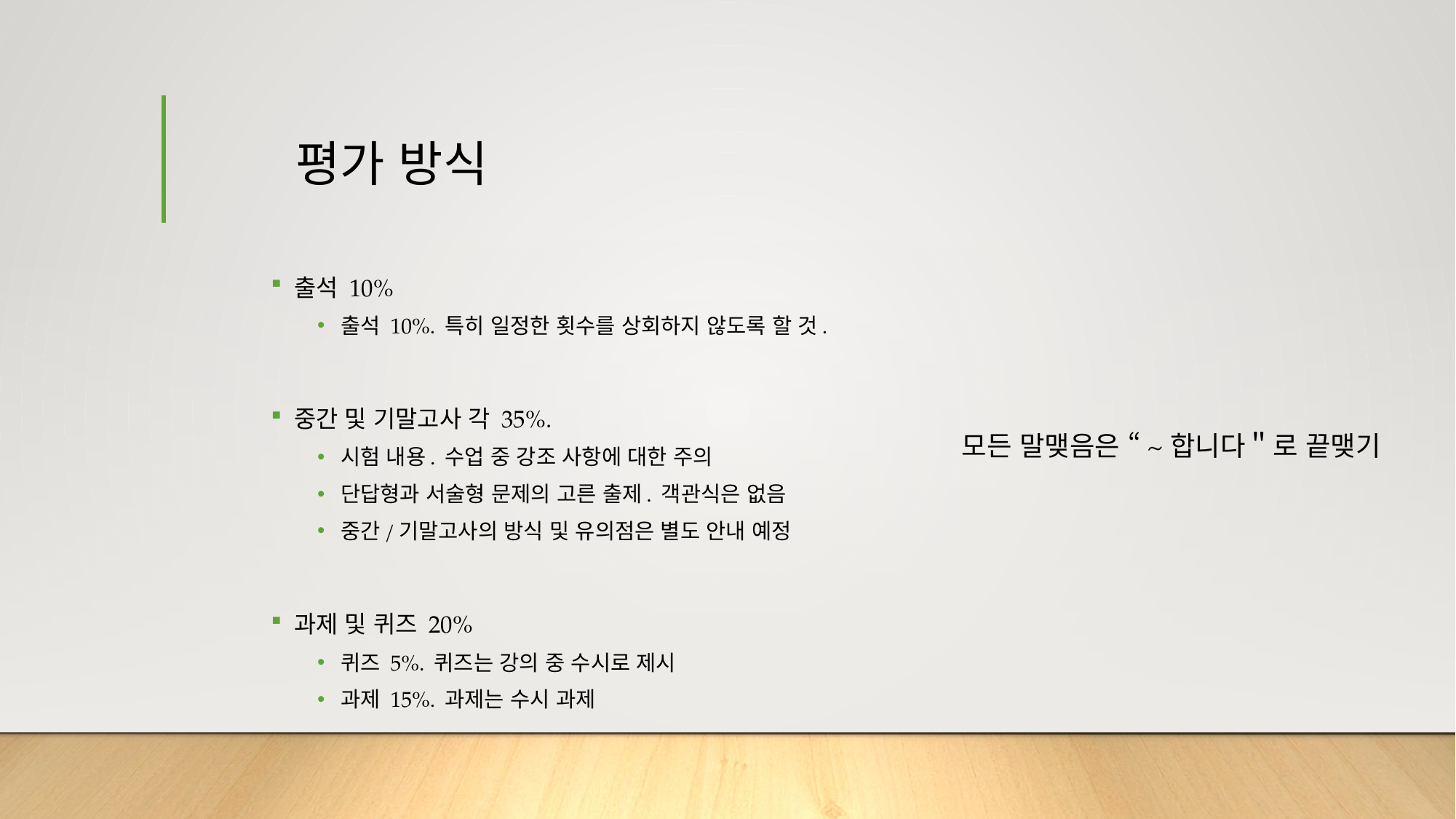

# 평가 방식
출석 10%
출석 10%. 특히 일정한 횟수를 상회하지 않도록 할 것.

중간 및 기말고사 각 35%.
시험 내용. 수업 중 강조 사항에 대한 주의
단답형과 서술형 문제의 고른 출제. 객관식은 없음
중간/기말고사의 방식 및 유의점은 별도 안내 예정

과제 및 퀴즈 20%
퀴즈 5%. 퀴즈는 강의 중 수시로 제시
과제 15%. 과제는 수시 과제
모든 말맺음은 “~합니다＂로 끝맺기